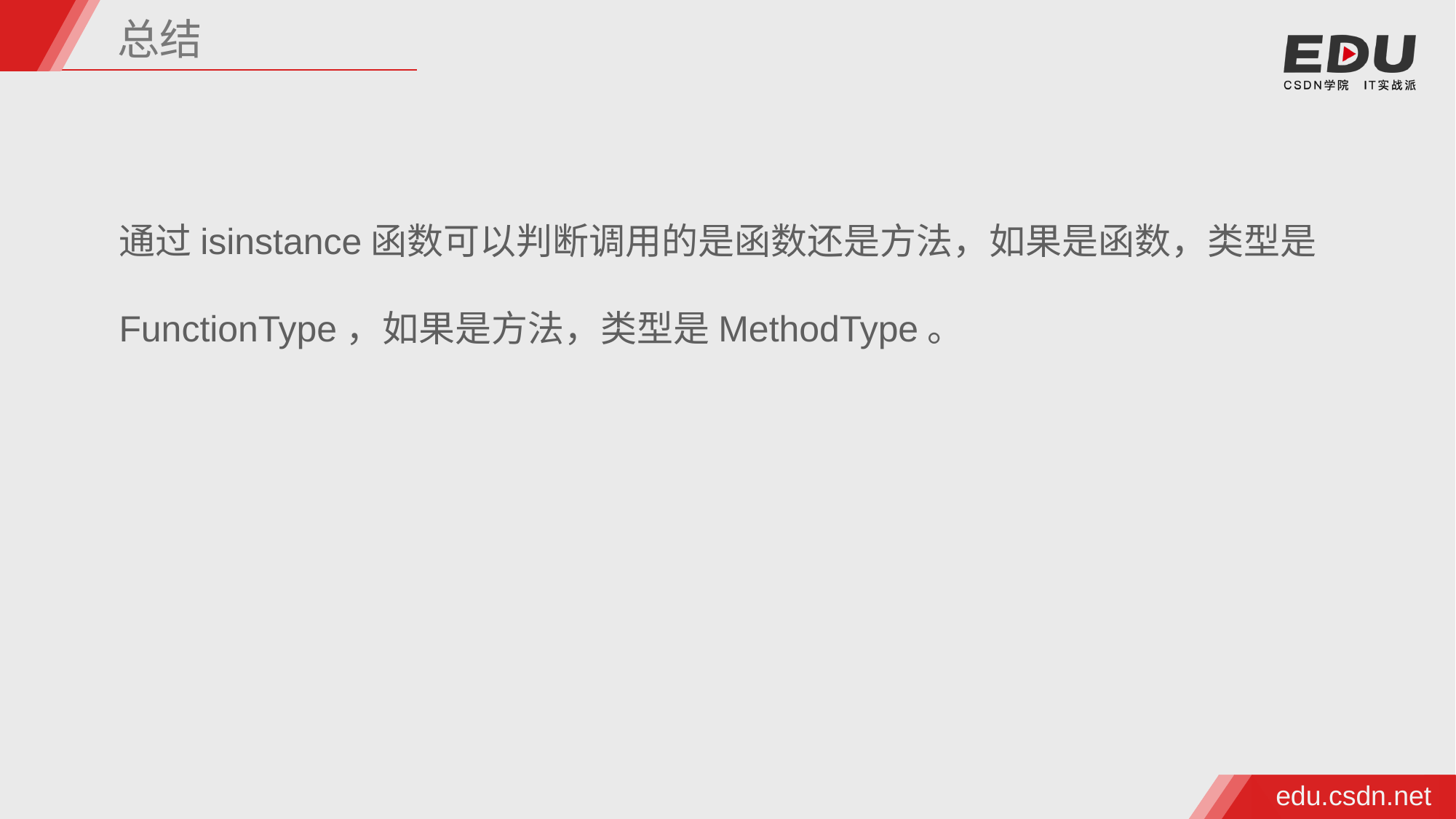

总结
通过isinstance函数可以判断调用的是函数还是方法，如果是函数，类型是
FunctionType，如果是方法，类型是MethodType。
edu.csdn.net